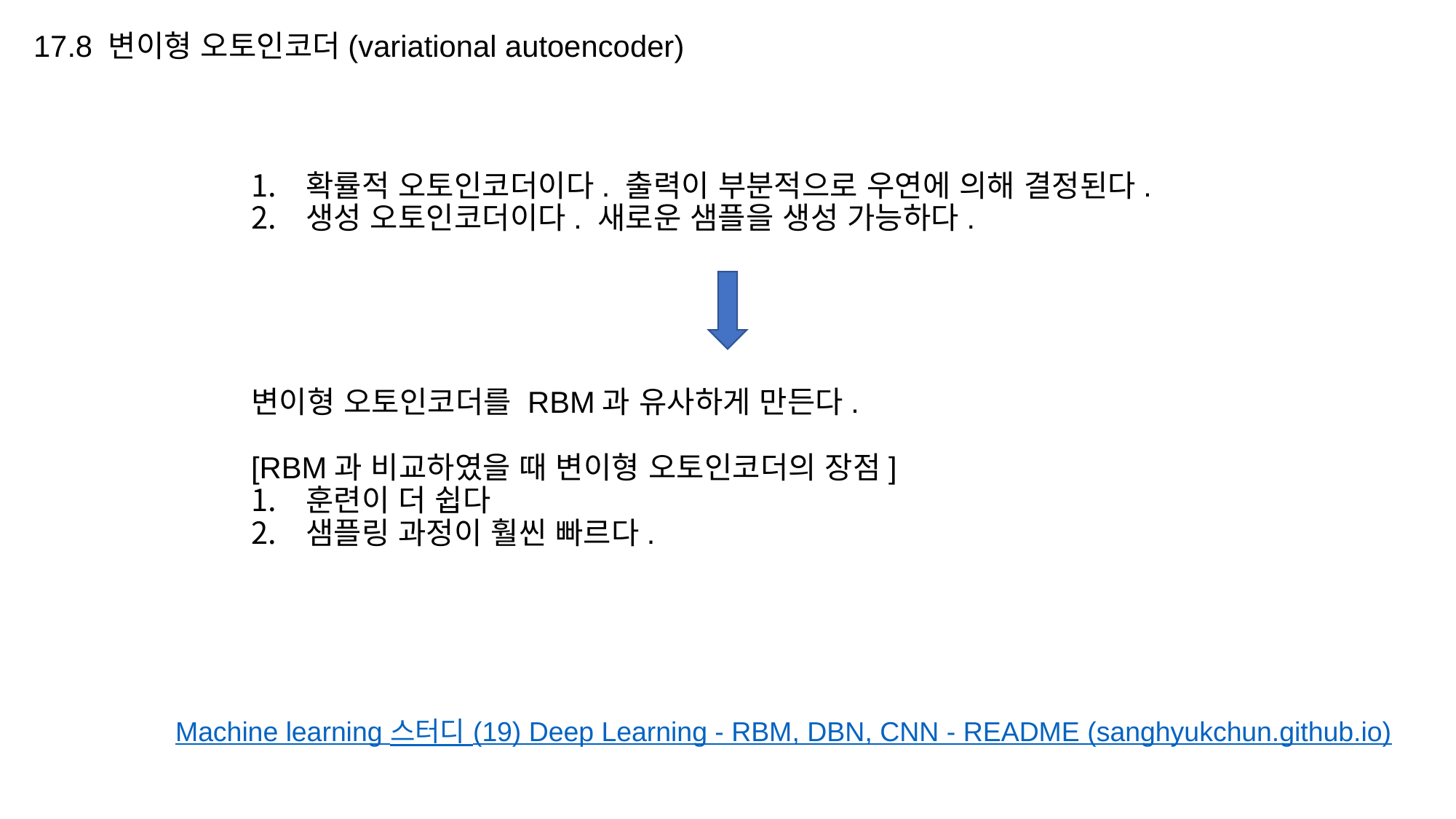

# 17.8 변이형 오토인코더(variational autoencoder)
확률적 오토인코더이다. 출력이 부분적으로 우연에 의해 결정된다.
생성 오토인코더이다. 새로운 샘플을 생성 가능하다.

변이형 오토인코더를 RBM과 유사하게 만든다.

[RBM과 비교하였을 때 변이형 오토인코더의 장점]
훈련이 더 쉽다
샘플링 과정이 훨씬 빠르다.
Machine learning 스터디 (19) Deep Learning - RBM, DBN, CNN - README (sanghyukchun.github.io)